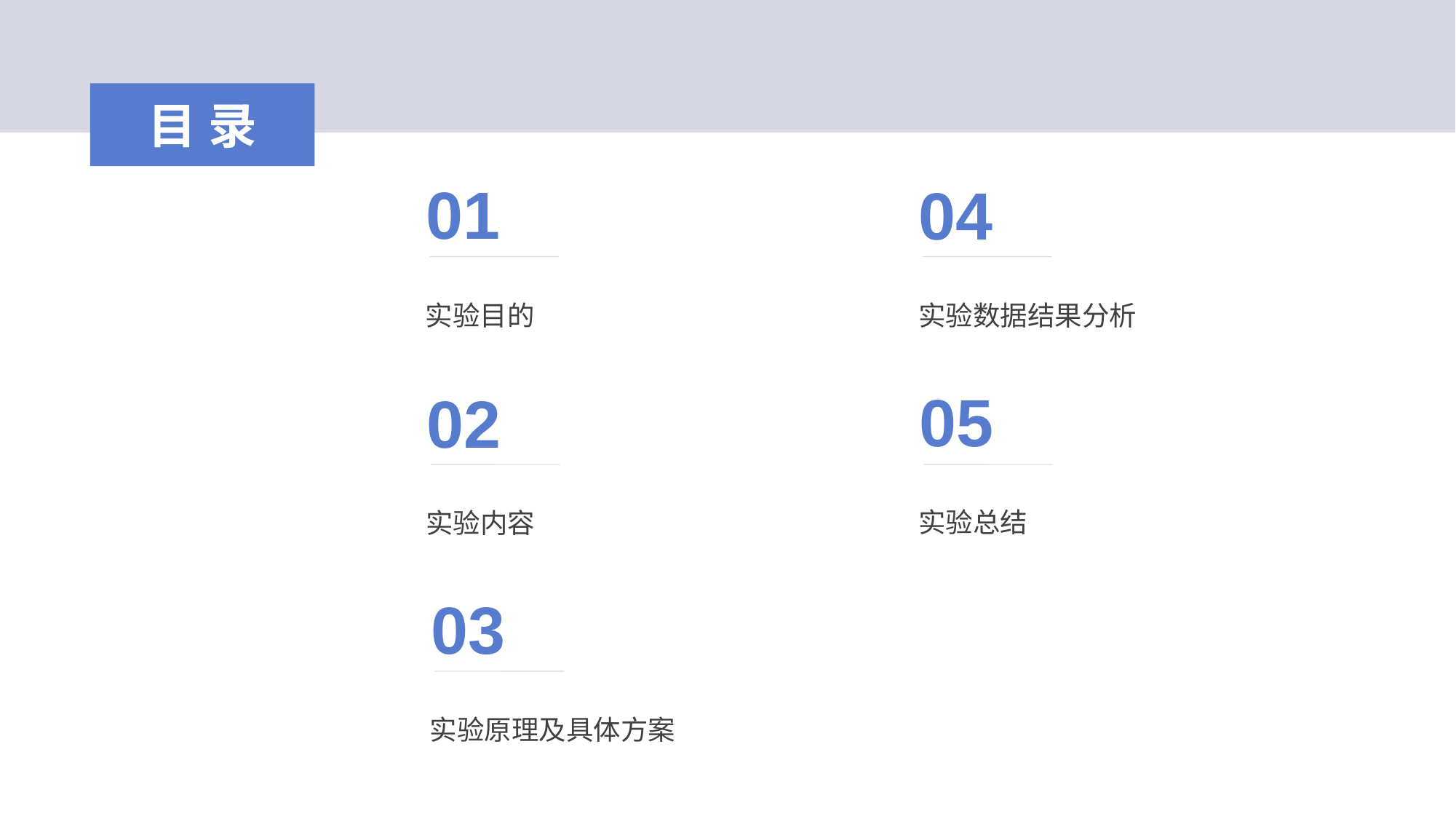

目录
01
04
实验目的
实验数据结果分析
05
02
实验总结
实验内容
03
实验原理及具体方案